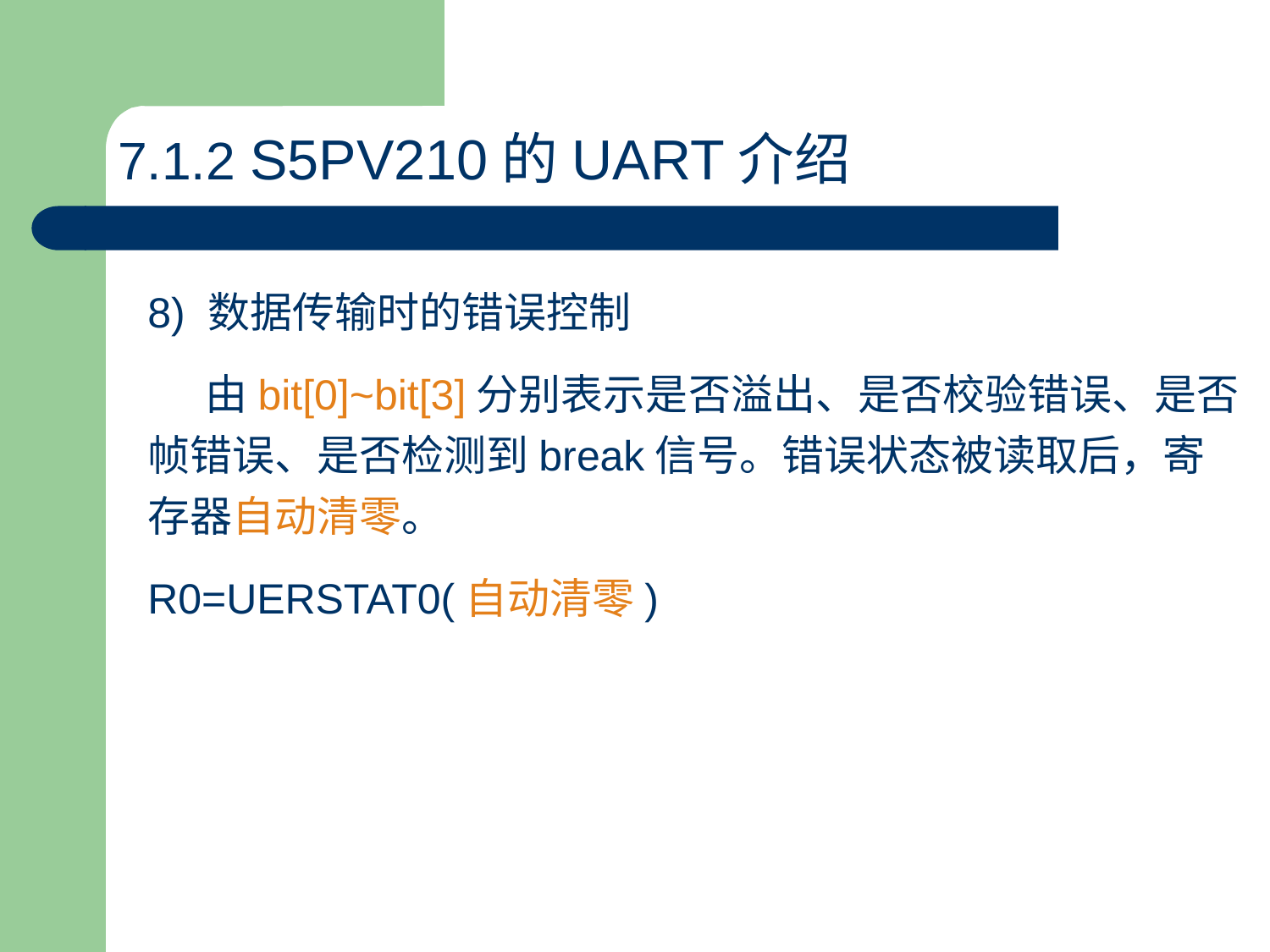

7.1.2 S5PV210的UART介绍
2. S5PV210的UART使用
8) 数据传输时的错误控制
     由bit[0]~bit[3]分别表示是否溢出、是否校验错误、是否帧错误、是否检测到break信号。错误状态被读取后，寄存器自动清零。
R0=UERSTAT0(自动清零)